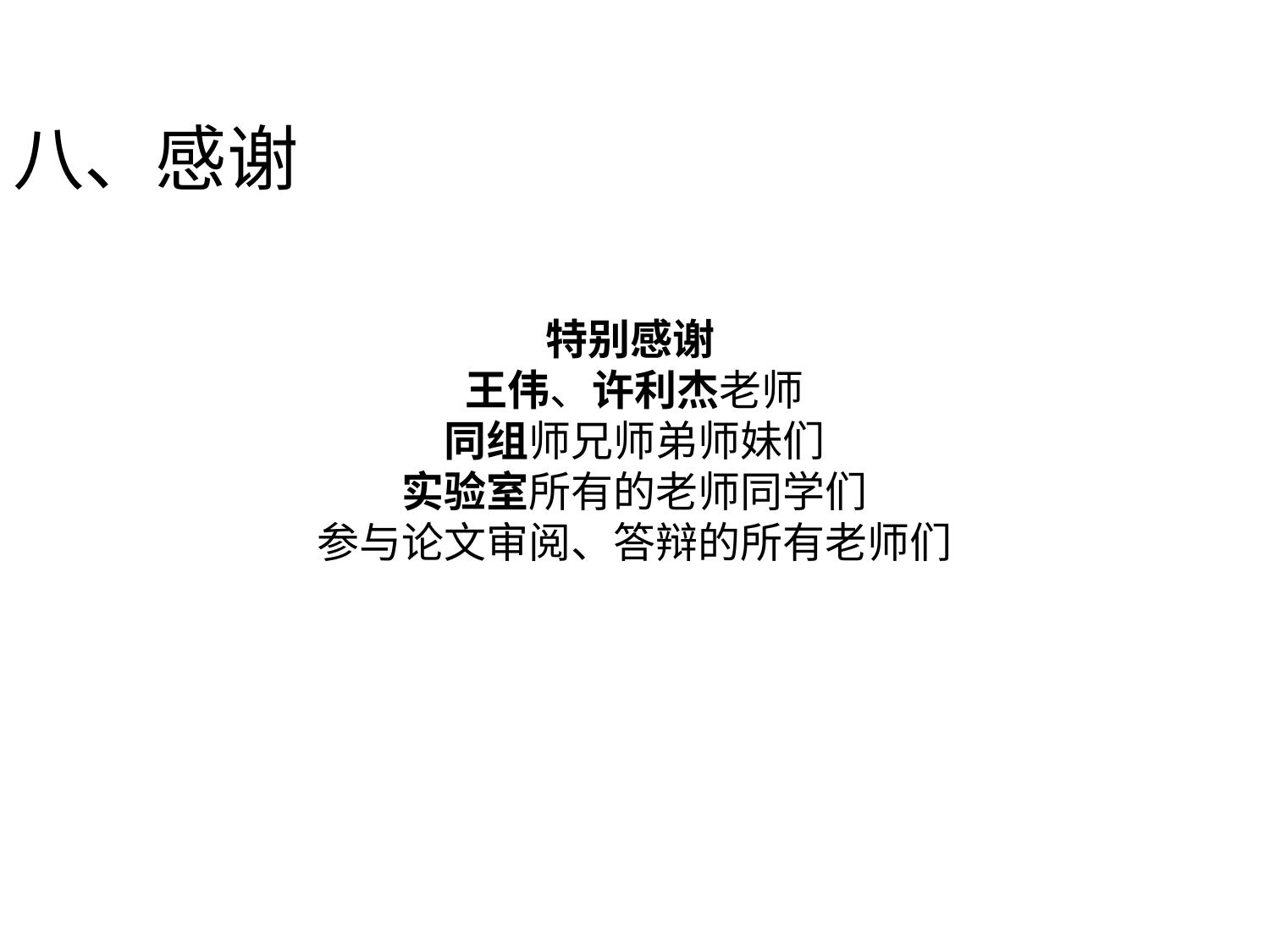

# 八、感谢
特别感谢
王伟、许利杰老师
同组师兄师弟师妹们
实验室所有的老师同学们
参与论文审阅、答辩的所有老师们